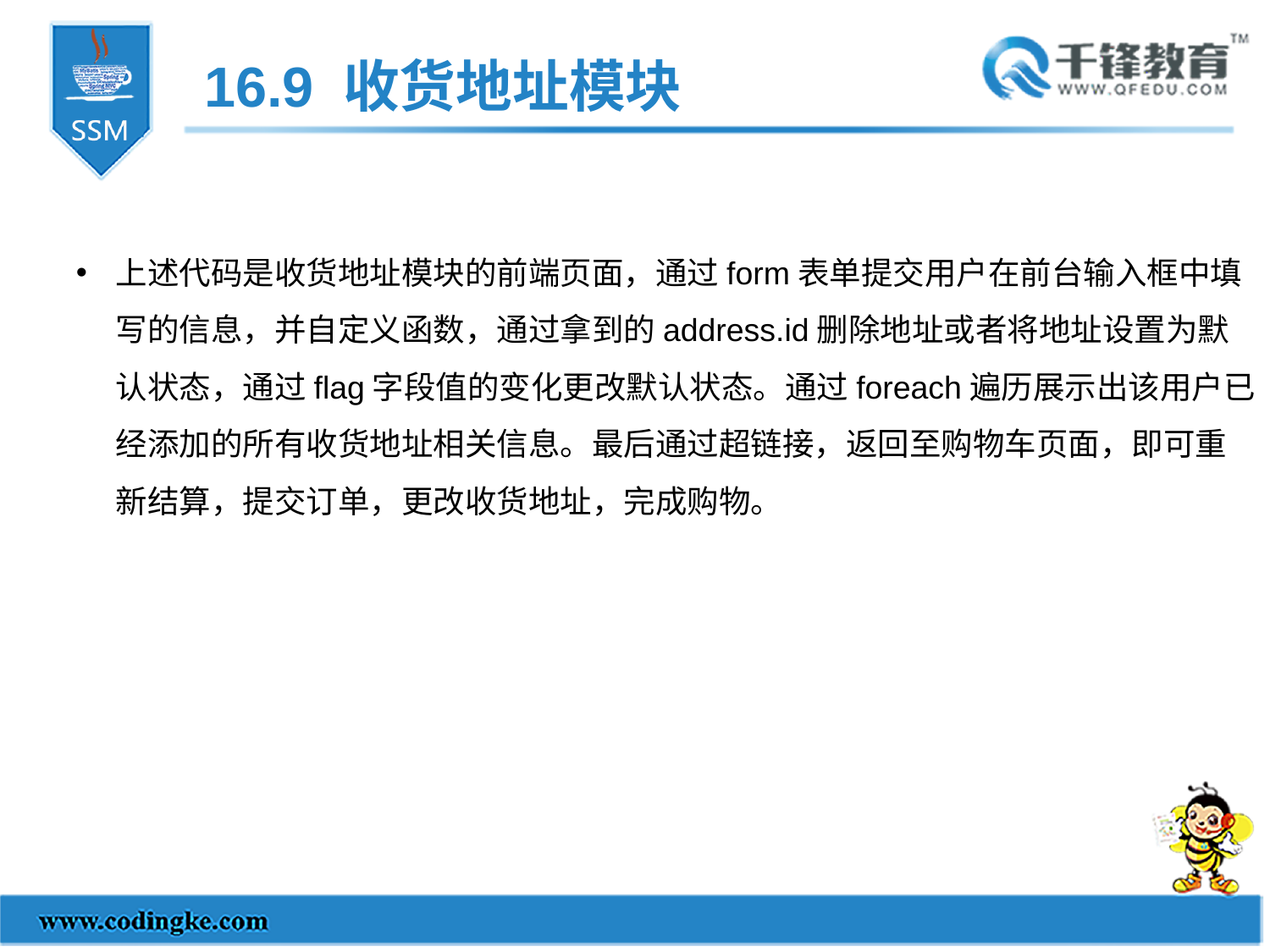

16.9 收货地址模块
上述代码是收货地址模块的前端页面，通过form表单提交用户在前台输入框中填写的信息，并自定义函数，通过拿到的address.id删除地址或者将地址设置为默认状态，通过flag字段值的变化更改默认状态。通过foreach遍历展示出该用户已经添加的所有收货地址相关信息。最后通过超链接，返回至购物车页面，即可重新结算，提交订单，更改收货地址，完成购物。